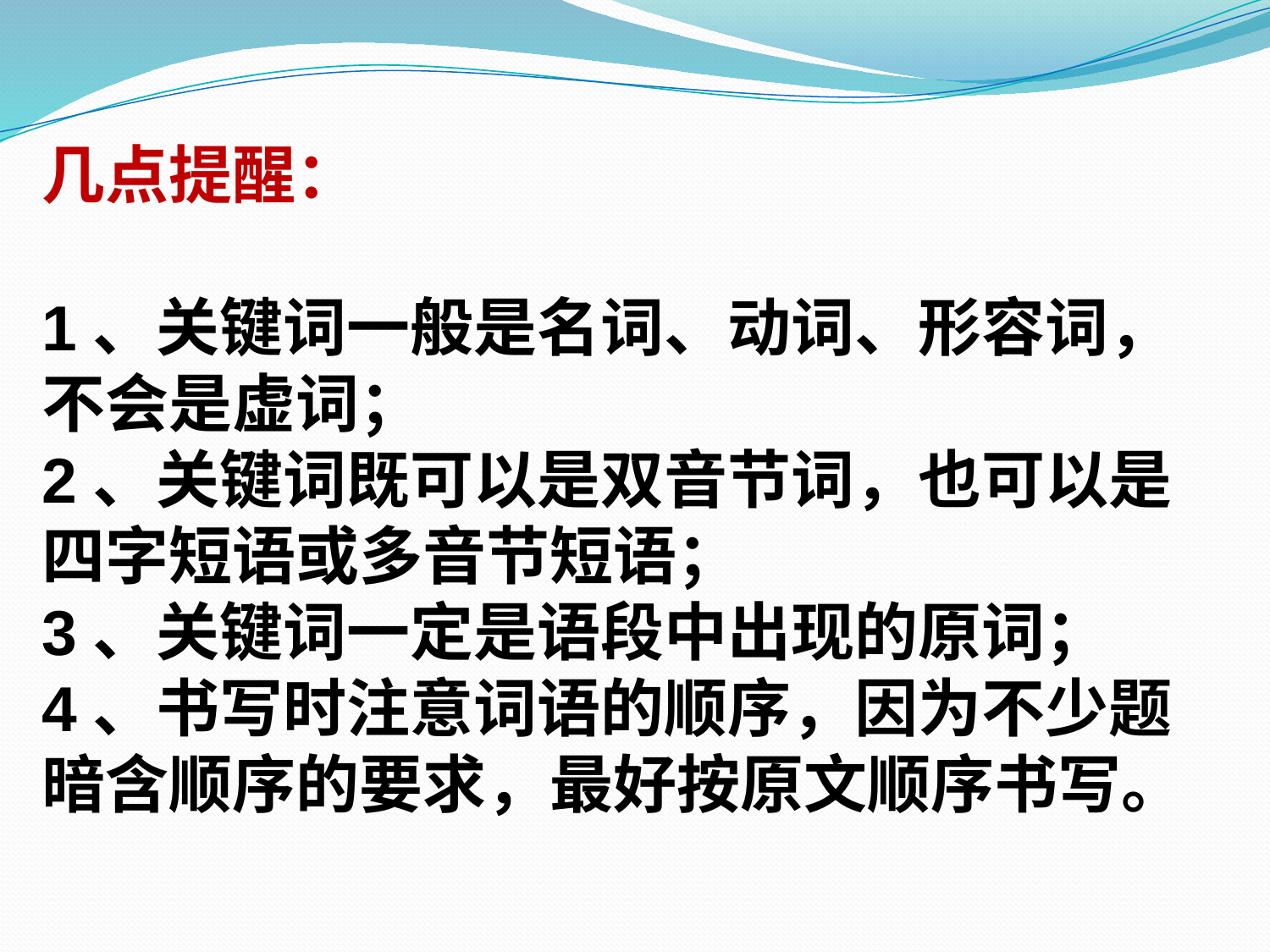

几点提醒：

1、关键词一般是名词、动词、形容词，不会是虚词；
2、关键词既可以是双音节词，也可以是四字短语或多音节短语；
3、关键词一定是语段中出现的原词；
4、书写时注意词语的顺序，因为不少题暗含顺序的要求，最好按原文顺序书写。